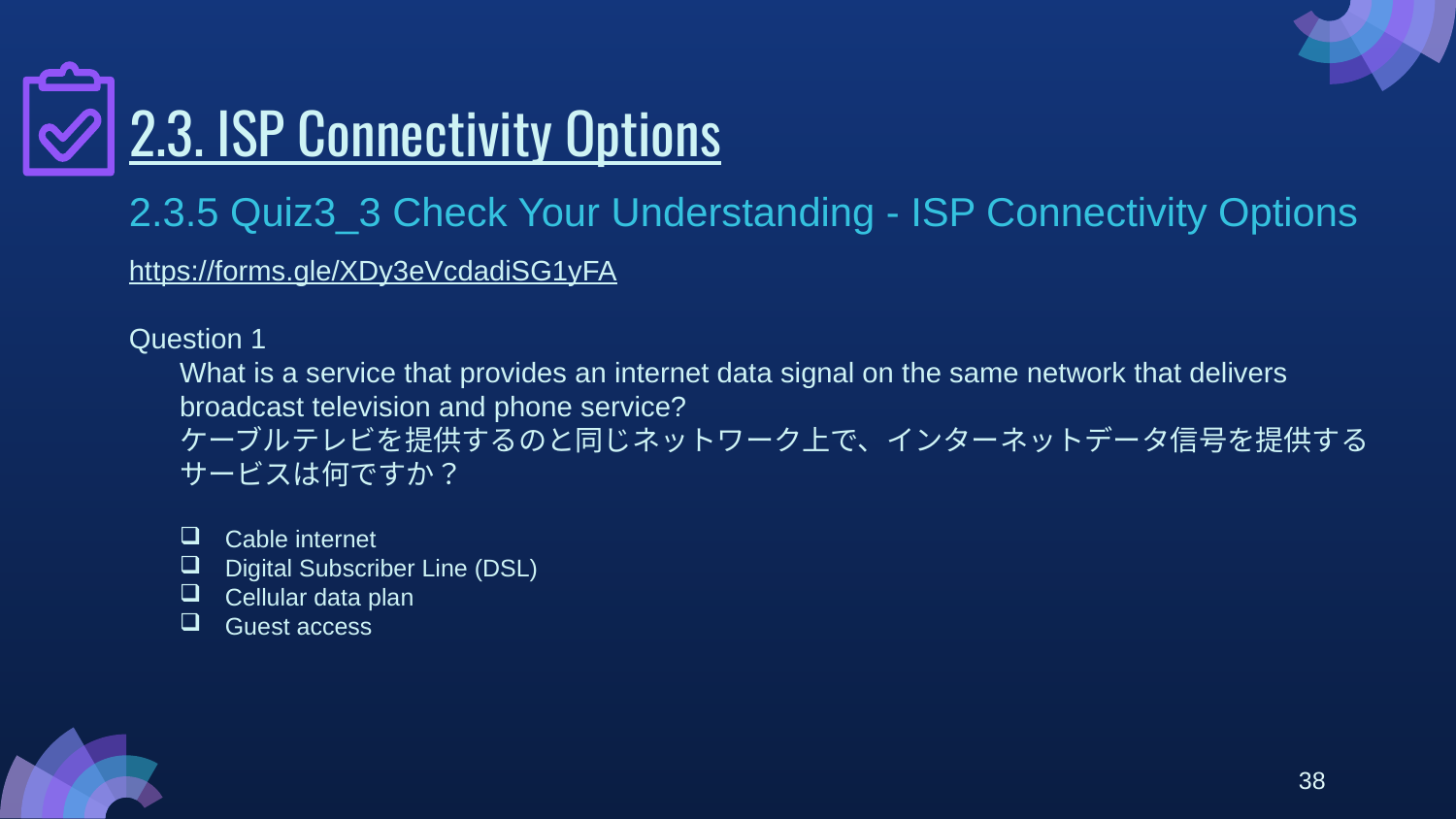

# 2.3. ISP Connectivity Options
2.3.5 Quiz3_3 Check Your Understanding - ISP Connectivity Options
https://forms.gle/XDy3eVcdadiSG1yFA

Question 1
What is a service that provides an internet data signal on the same network that delivers broadcast television and phone service?
ケーブルテレビを提供するのと同じネットワーク上で、インターネットデータ信号を提供するサービスは何ですか？

Cable internet
Digital Subscriber Line (DSL)
Cellular data plan
Guest access

38